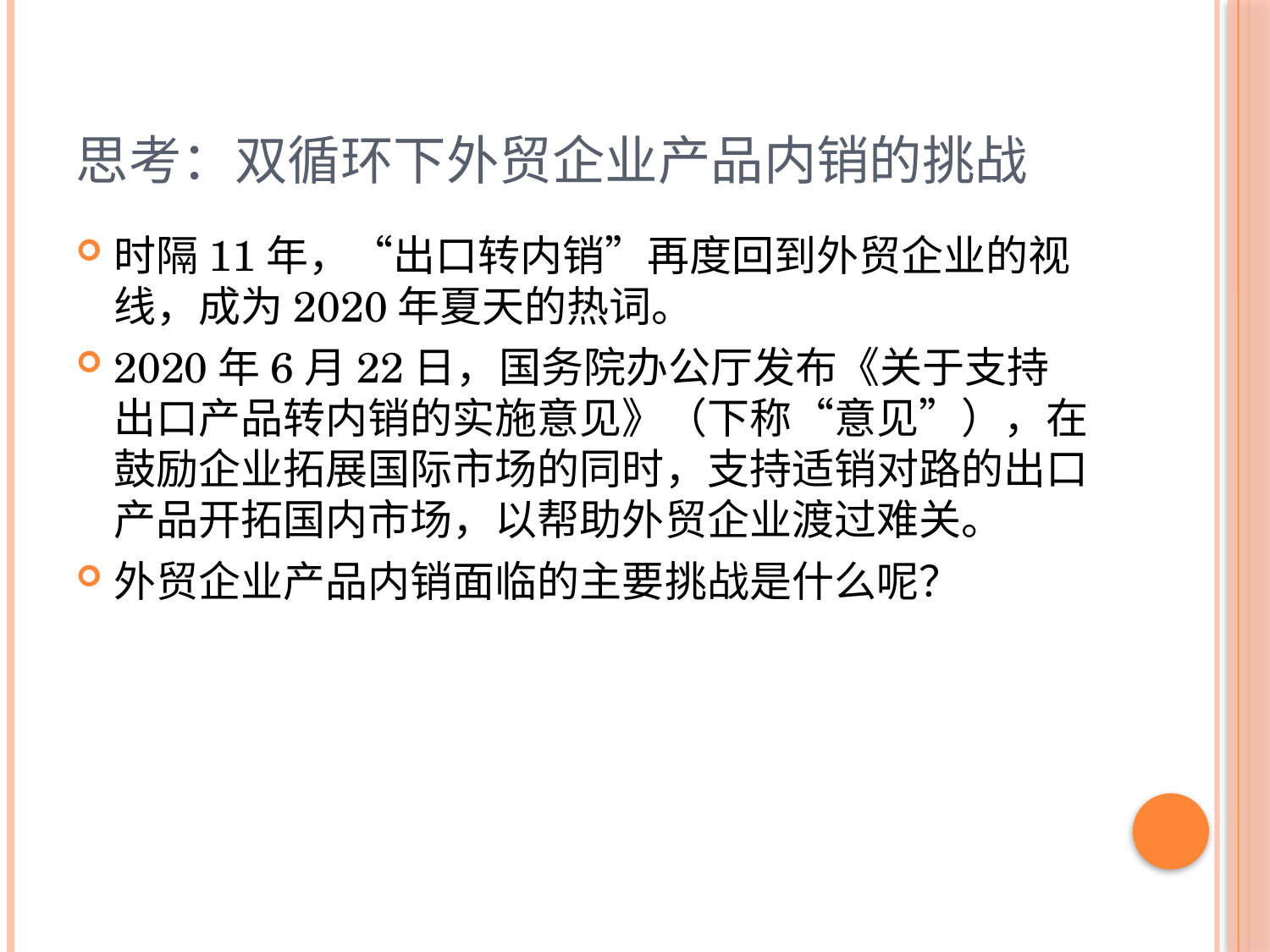

# 思考：双循环下外贸企业产品内销的挑战
时隔11年，“出口转内销”再度回到外贸企业的视线，成为2020年夏天的热词。
2020年6月22日，国务院办公厅发布《关于支持出口产品转内销的实施意见》（下称“意见”），在鼓励企业拓展国际市场的同时，支持适销对路的出口产品开拓国内市场，以帮助外贸企业渡过难关。
外贸企业产品内销面临的主要挑战是什么呢？